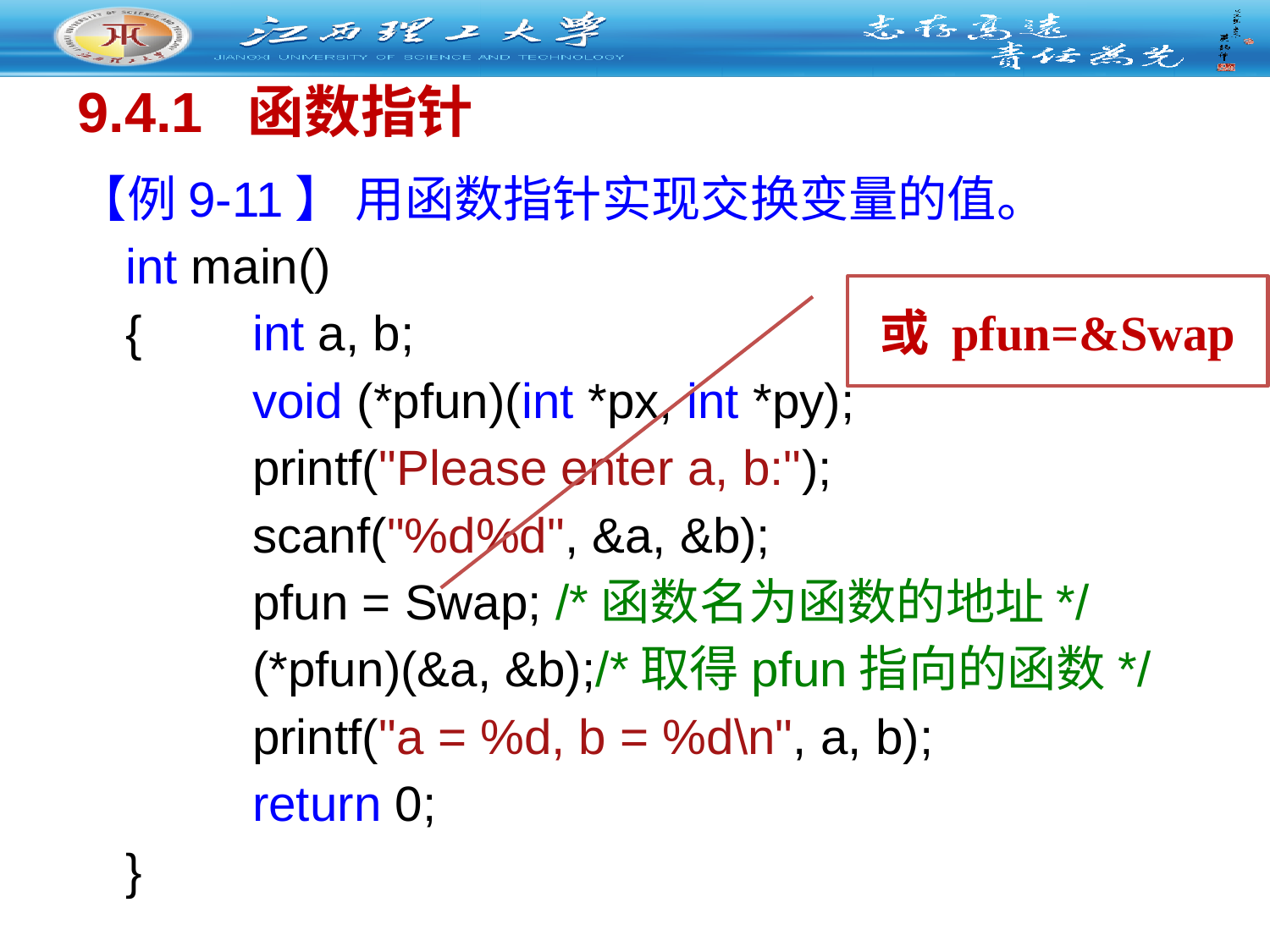

# 9.4.1  函数指针
【例9-11】 用函数指针实现交换变量的值。
int main()
{ 	int a, b;
 	void (*pfun)(int *px, int *py);
 	printf("Please enter a, b:");
 	scanf("%d%d", &a, &b);
 	pfun = Swap; /*函数名为函数的地址*/
 	(*pfun)(&a, &b);/*取得pfun指向的函数*/
 	printf("a = %d, b = %d\n", a, b);
 	return 0;
}
或 pfun=&Swap